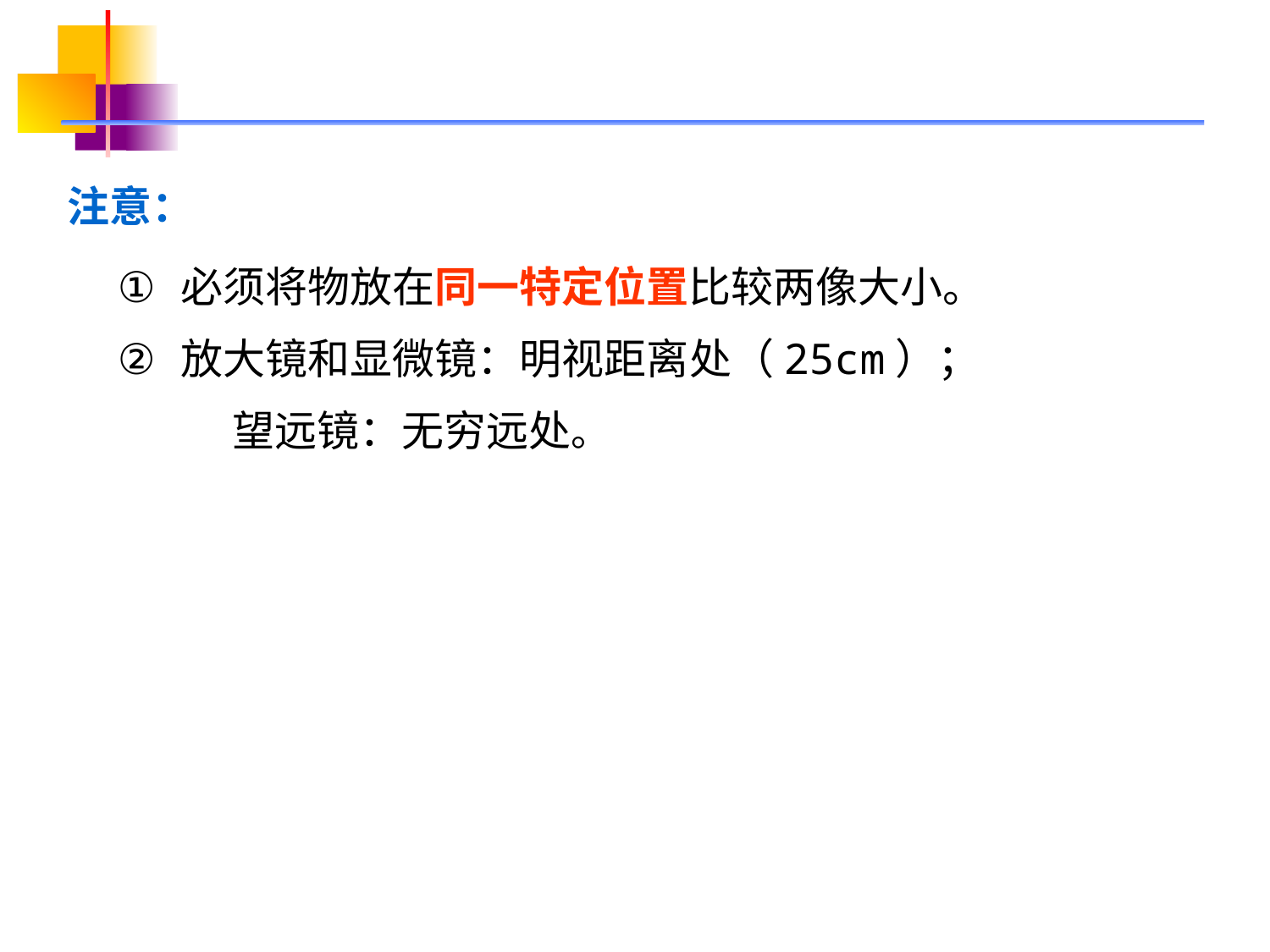

注意：
必须将物放在同一特定位置比较两像大小。
放大镜和显微镜：明视距离处（25cm）；
           望远镜：无穷远处。